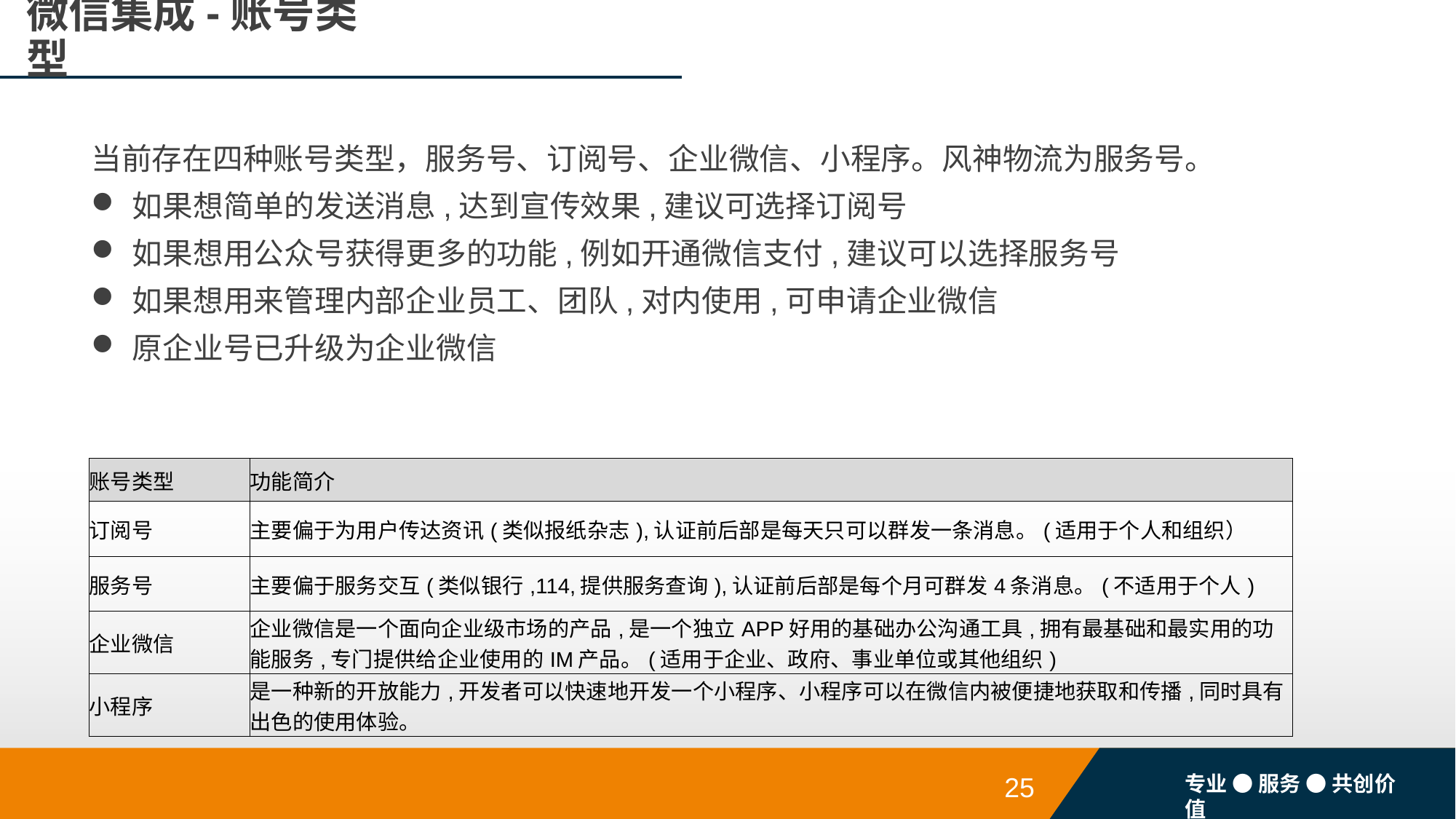

# 微信集成-账号类型
当前存在四种账号类型，服务号、订阅号、企业微信、小程序。风神物流为服务号。
如果想简单的发送消息,达到宣传效果,建议可选择订阅号
如果想用公众号获得更多的功能,例如开通微信支付,建议可以选择服务号
如果想用来管理内部企业员工、团队,对内使用,可申请企业微信
原企业号已升级为企业微信
| 账号类型 | 功能简介 |
| --- | --- |
| 订阅号 | 主要偏于为用户传达资讯(类似报纸杂志),认证前后部是每天只可以群发一条消息。(适用于个人和组织） |
| 服务号 | 主要偏于服务交互(类似银行,114,提供服务查询),认证前后部是每个月可群发4条消息。(不适用于个人) |
| 企业微信 | 企业微信是一个面向企业级市场的产品,是一个独立APP好用的基础办公沟通工具,拥有最基础和最实用的功能服务,专门提供给企业使用的IM产品。(适用于企业、政府、事业单位或其他组织) |
| 小程序 | 是一种新的开放能力,开发者可以快速地开发一个小程序、小程序可以在微信内被便捷地获取和传播,同时具有出色的使用体验。 |